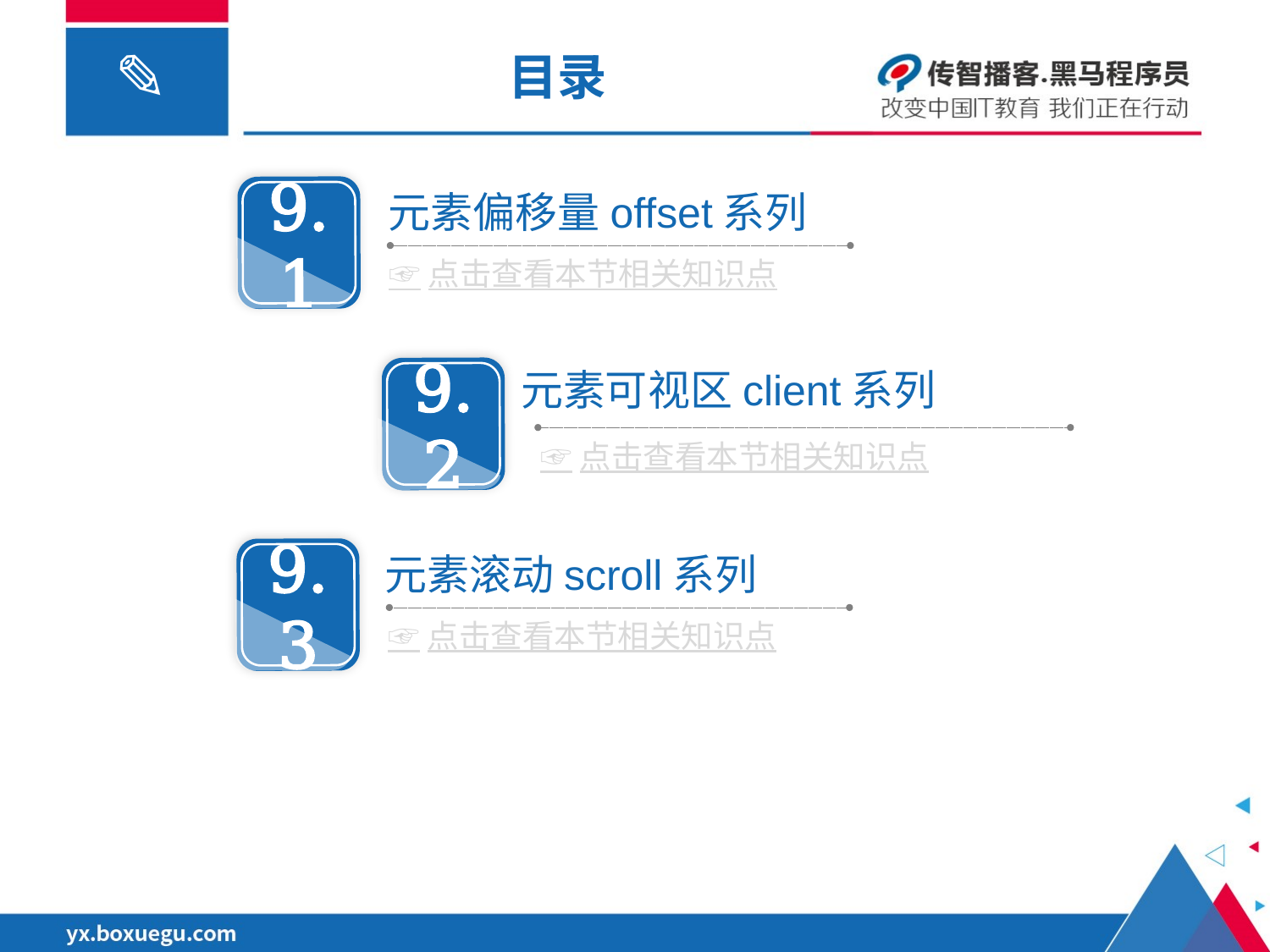

# 目录
9.1

元素偏移量offset系列
☞点击查看本节相关知识点
9.2

元素可视区client系列
☞点击查看本节相关知识点
9.3

元素滚动scroll系列
☞点击查看本节相关知识点